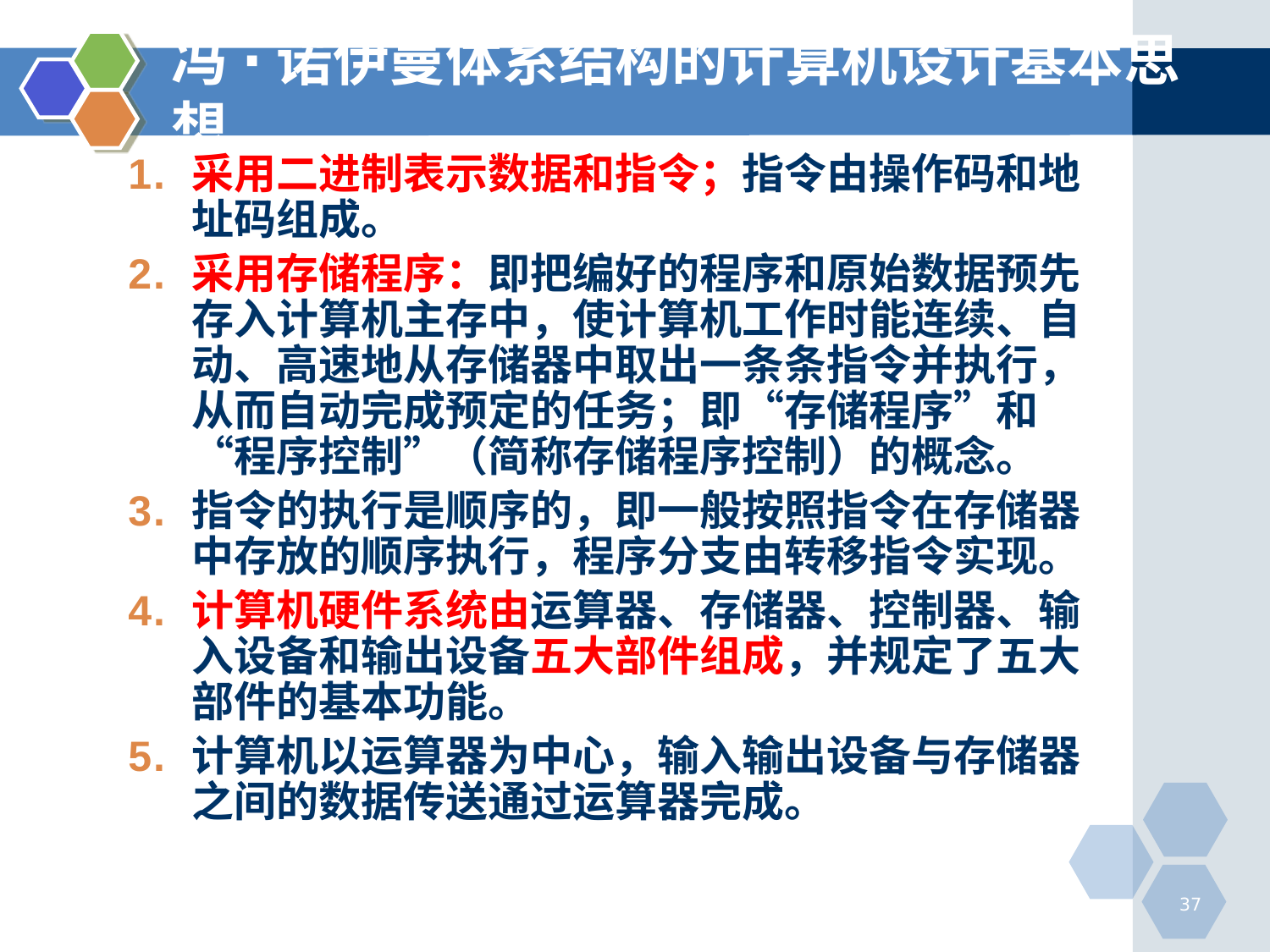

# 冯·诺伊曼体系结构的计算机设计基本思想
采用二进制表示数据和指令；指令由操作码和地址码组成。
采用存储程序：即把编好的程序和原始数据预先存入计算机主存中，使计算机工作时能连续、自动、高速地从存储器中取出一条条指令并执行，从而自动完成预定的任务；即“存储程序”和“程序控制”（简称存储程序控制）的概念。
指令的执行是顺序的，即一般按照指令在存储器中存放的顺序执行，程序分支由转移指令实现。
计算机硬件系统由运算器、存储器、控制器、输入设备和输出设备五大部件组成，并规定了五大部件的基本功能。
计算机以运算器为中心，输入输出设备与存储器之间的数据传送通过运算器完成。
37